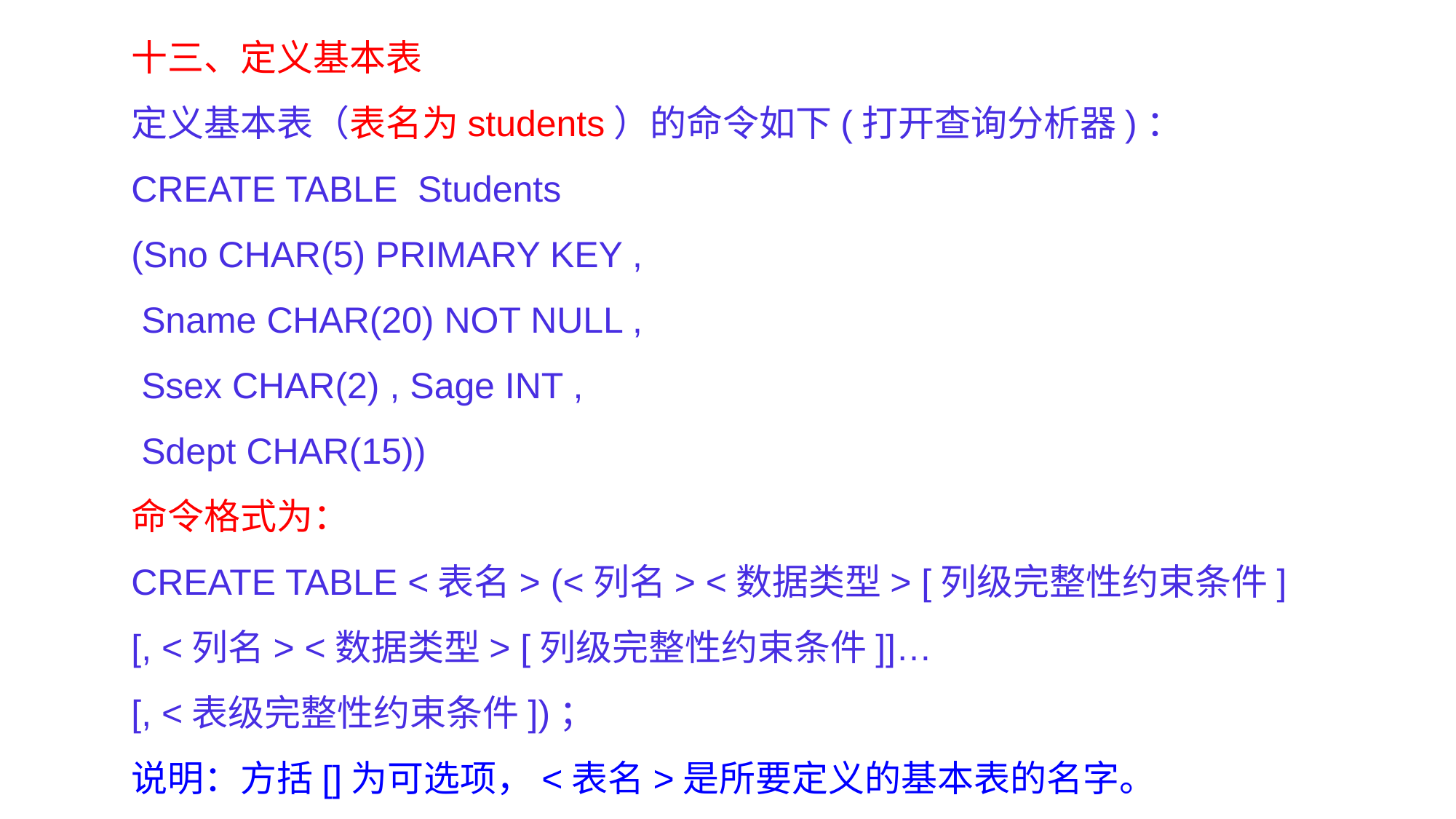

十三、定义基本表
定义基本表（表名为students）的命令如下(打开查询分析器)：
CREATE TABLE  Students
(Sno CHAR(5) PRIMARY KEY ,
 Sname CHAR(20) NOT NULL ,
 Ssex CHAR(2) , Sage INT ,
 Sdept CHAR(15))
命令格式为：
CREATE TABLE <表名> (<列名> <数据类型> [列级完整性约束条件]
[, <列名> <数据类型> [列级完整性约束条件]]…
[, <表级完整性约束条件])；
说明：方括[]为可选项，<表名>是所要定义的基本表的名字。